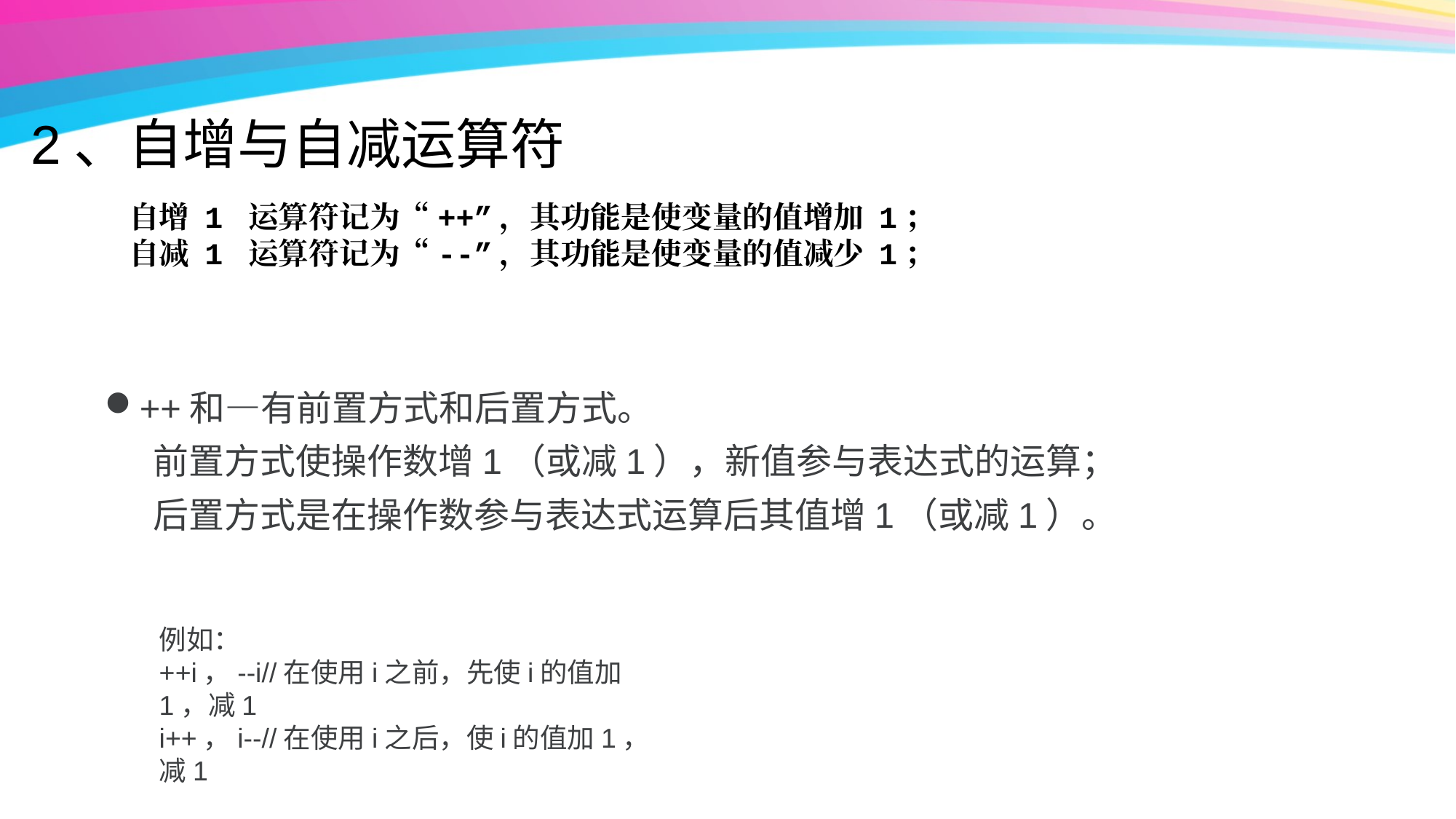

# 2、自增与自减运算符
自增 1 运算符记为“++”，其功能是使变量的值增加 1；
自减 1 运算符记为“--”，其功能是使变量的值减少 1；
++和—有前置方式和后置方式。
     前置方式使操作数增1（或减1），新值参与表达式的运算；
     后置方式是在操作数参与表达式运算后其值增1（或减1）。
例如：
++i，--i//在使用i之前，先使i的值加1，减1
i++，i--//在使用i之后，使i的值加1，减1